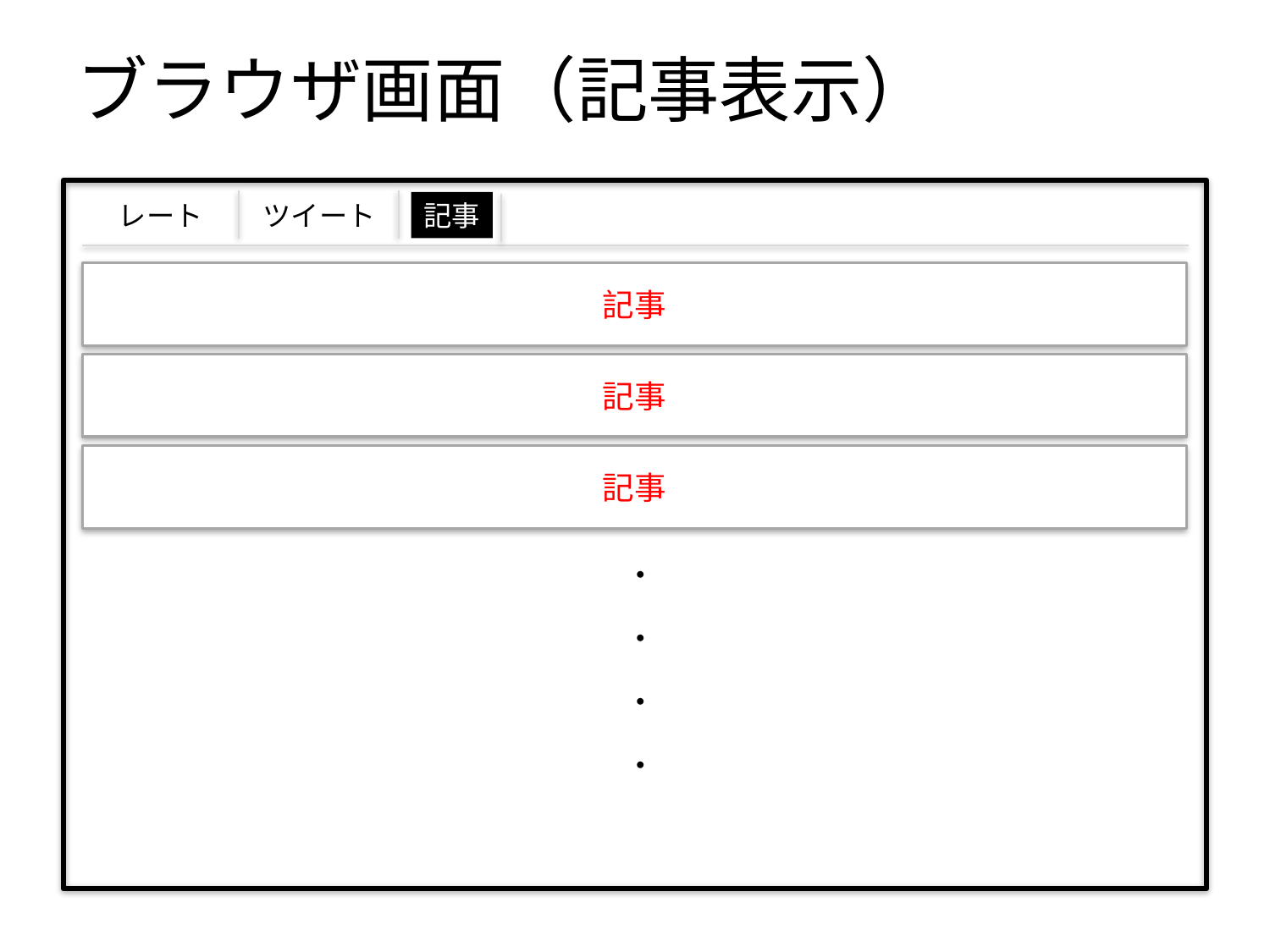

# ブラウザ画面（記事表示）

レート
ツイート
記事
記事
記事
記事
・　・　・　・